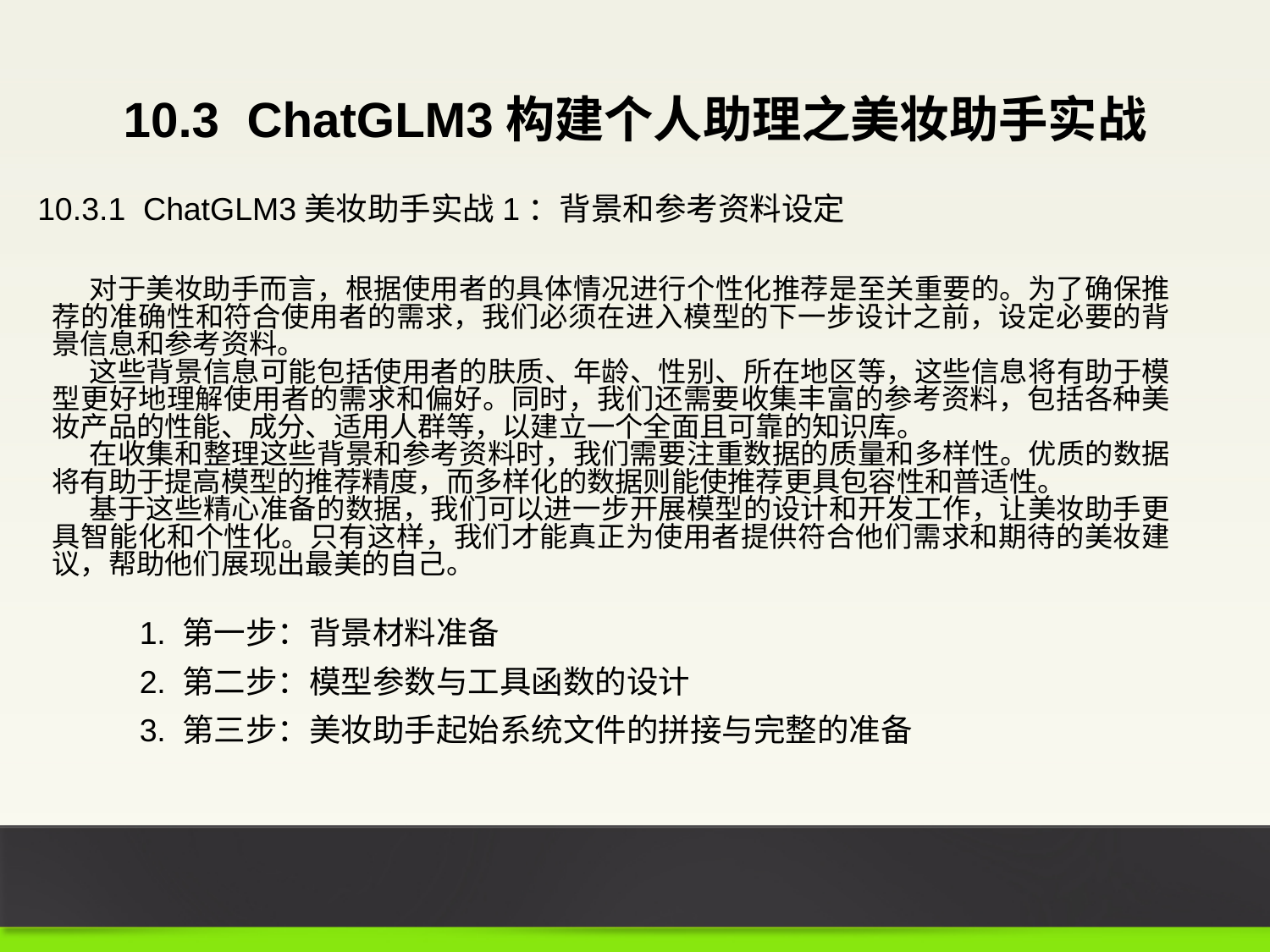

10.3  ChatGLM3构建个人助理之美妆助手实战
10.3.1  ChatGLM3美妆助手实战1：背景和参考资料设定
对于美妆助手而言，根据使用者的具体情况进行个性化推荐是至关重要的。为了确保推荐的准确性和符合使用者的需求，我们必须在进入模型的下一步设计之前，设定必要的背景信息和参考资料。
这些背景信息可能包括使用者的肤质、年龄、性别、所在地区等，这些信息将有助于模型更好地理解使用者的需求和偏好。同时，我们还需要收集丰富的参考资料，包括各种美妆产品的性能、成分、适用人群等，以建立一个全面且可靠的知识库。
在收集和整理这些背景和参考资料时，我们需要注重数据的质量和多样性。优质的数据将有助于提高模型的推荐精度，而多样化的数据则能使推荐更具包容性和普适性。
基于这些精心准备的数据，我们可以进一步开展模型的设计和开发工作，让美妆助手更具智能化和个性化。只有这样，我们才能真正为使用者提供符合他们需求和期待的美妆建议，帮助他们展现出最美的自己。
1. 第一步：背景材料准备
2. 第二步：模型参数与工具函数的设计
3. 第三步：美妆助手起始系统文件的拼接与完整的准备